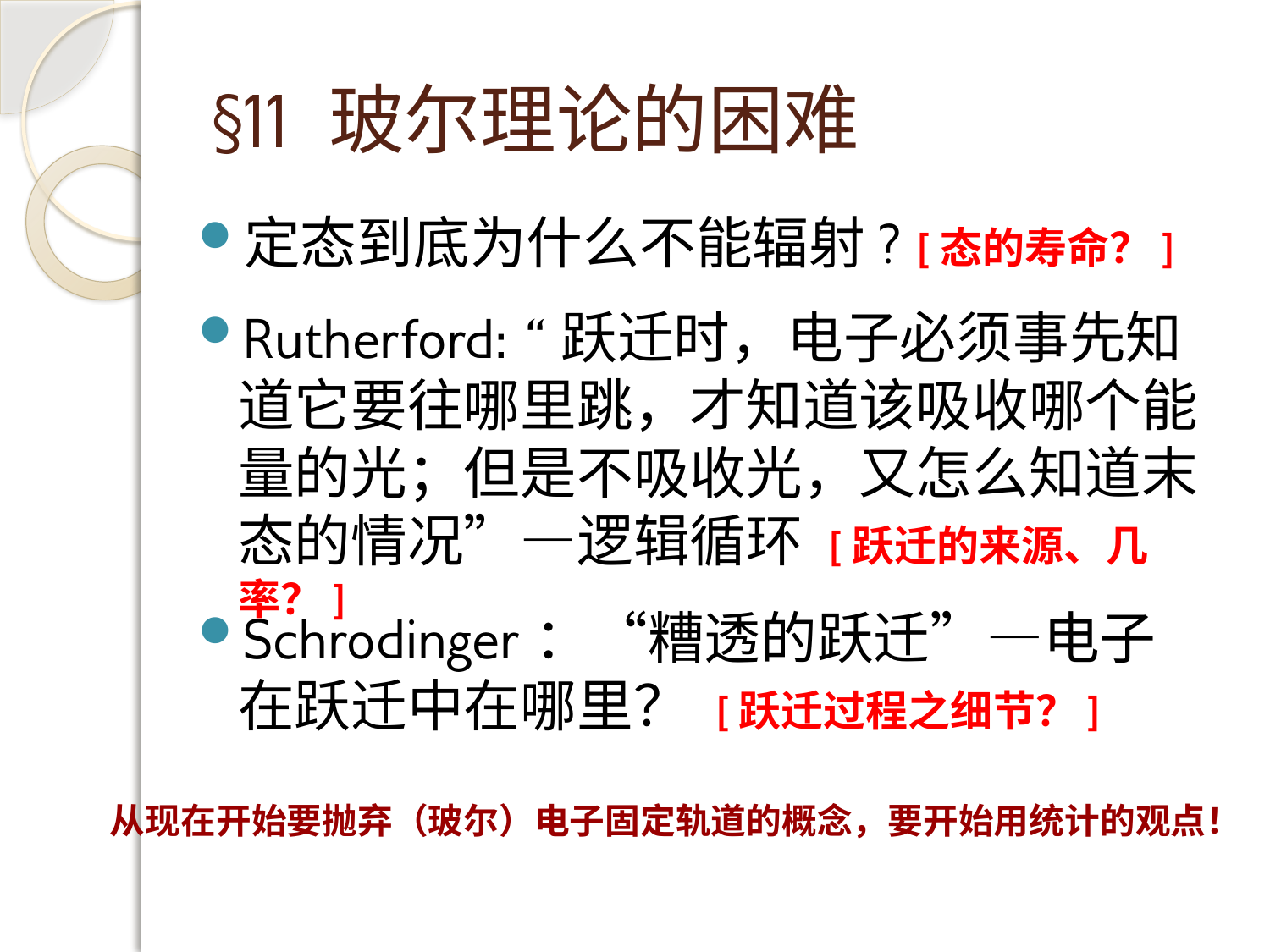

# §11 玻尔理论的困难
定态到底为什么不能辐射? [态的寿命？]
Rutherford: “跃迁时，电子必须事先知道它要往哪里跳，才知道该吸收哪个能量的光；但是不吸收光，又怎么知道末态的情况”—逻辑循环 [跃迁的来源、几率？]
Schrodinger：“糟透的跃迁”—电子在跃迁中在哪里？ [跃迁过程之细节？]
从现在开始要抛弃（玻尔）电子固定轨道的概念，要开始用统计的观点！